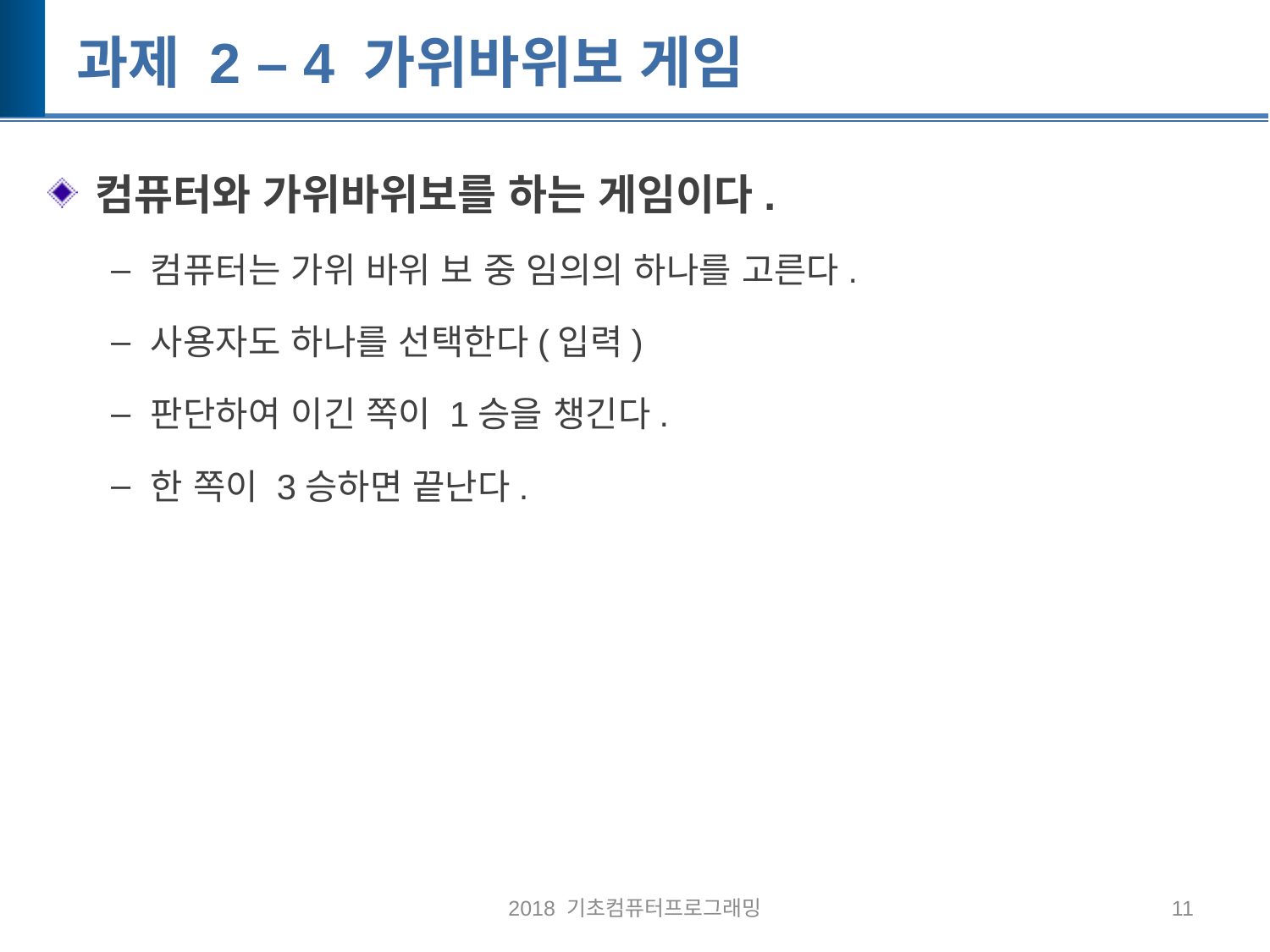

# 과제 2 – 4 가위바위보 게임
컴퓨터와 가위바위보를 하는 게임이다.
컴퓨터는 가위 바위 보 중 임의의 하나를 고른다.
사용자도 하나를 선택한다(입력)
판단하여 이긴 쪽이 1승을 챙긴다.
한 쪽이 3승하면 끝난다.
2018 기초컴퓨터프로그래밍
11